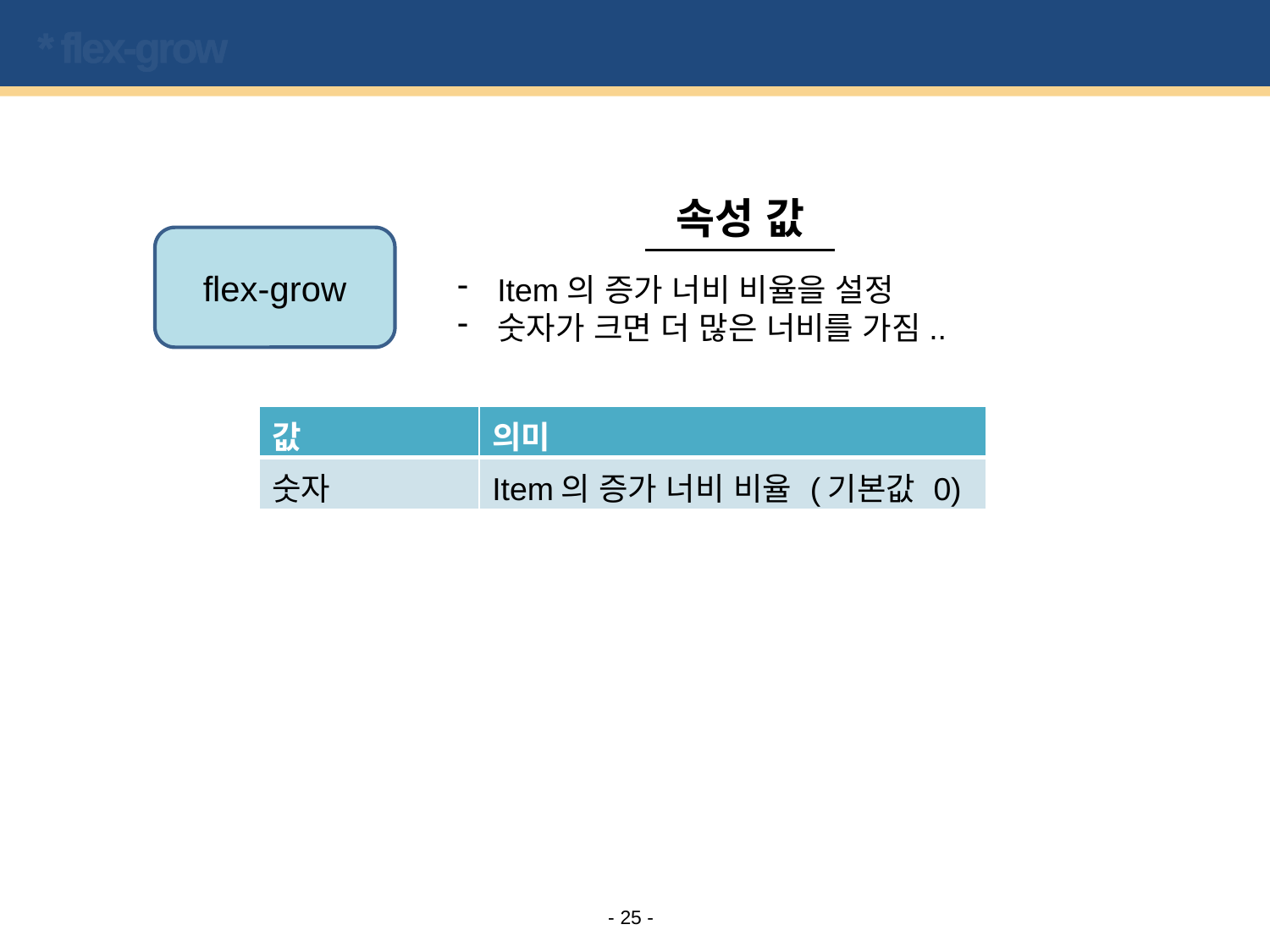

# * flex-grow
속성 값
flex-grow
Item의 증가 너비 비율을 설정
숫자가 크면 더 많은 너비를 가짐..
| 값 | 의미 |
| --- | --- |
| 숫자 | Item의 증가 너비 비율 (기본값 0) |